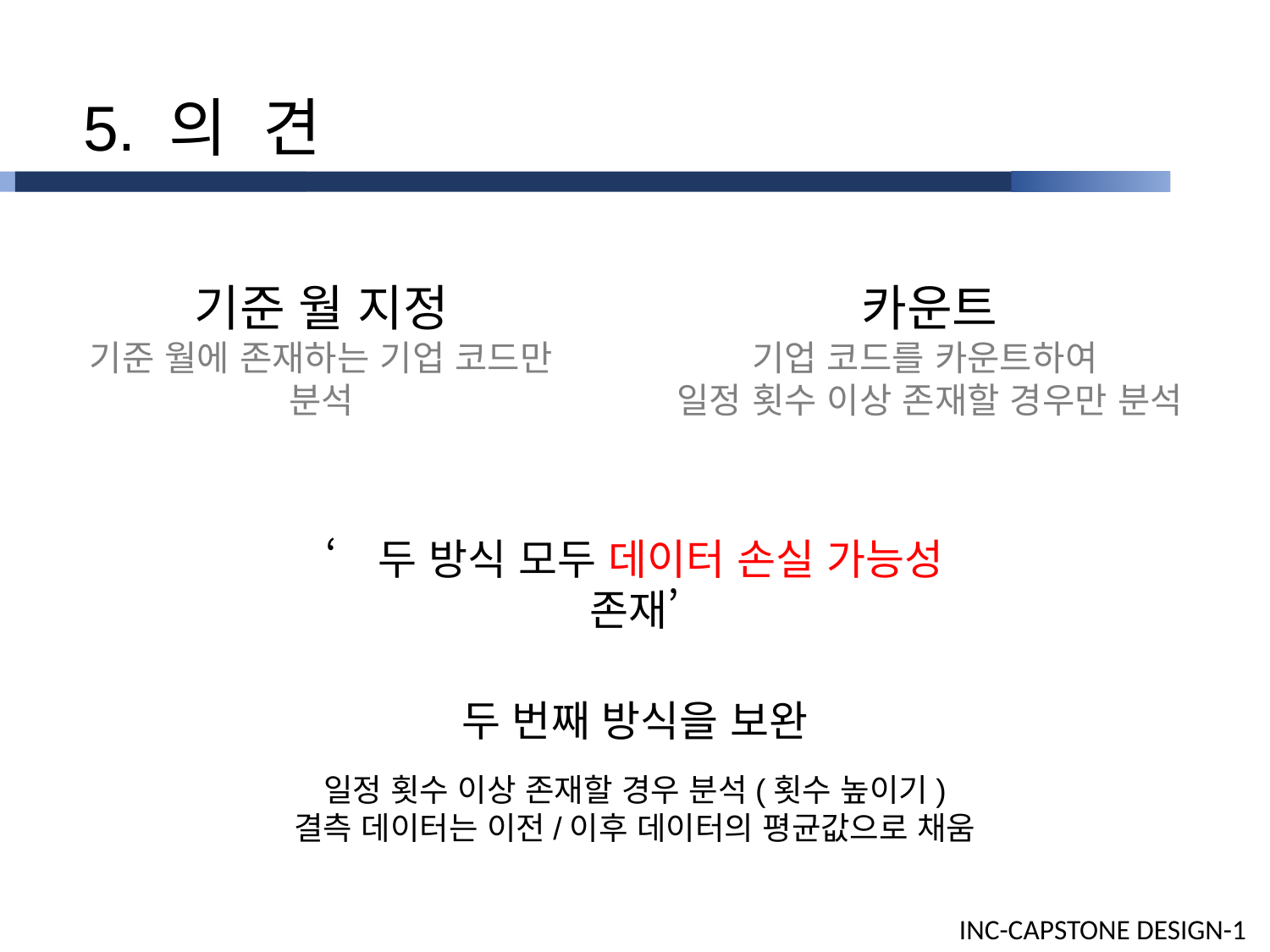

5. 의  견
기준 월 지정
기준 월에 존재하는 기업 코드만 분석
카운트
기업 코드를 카운트하여
일정 횟수 이상 존재할 경우만 분석
‘두 방식 모두 데이터 손실 가능성 존재’
두 번째 방식을 보완

일정 횟수 이상 존재할 경우 분석(횟수 높이기)
결측 데이터는 이전/이후 데이터의 평균값으로 채움